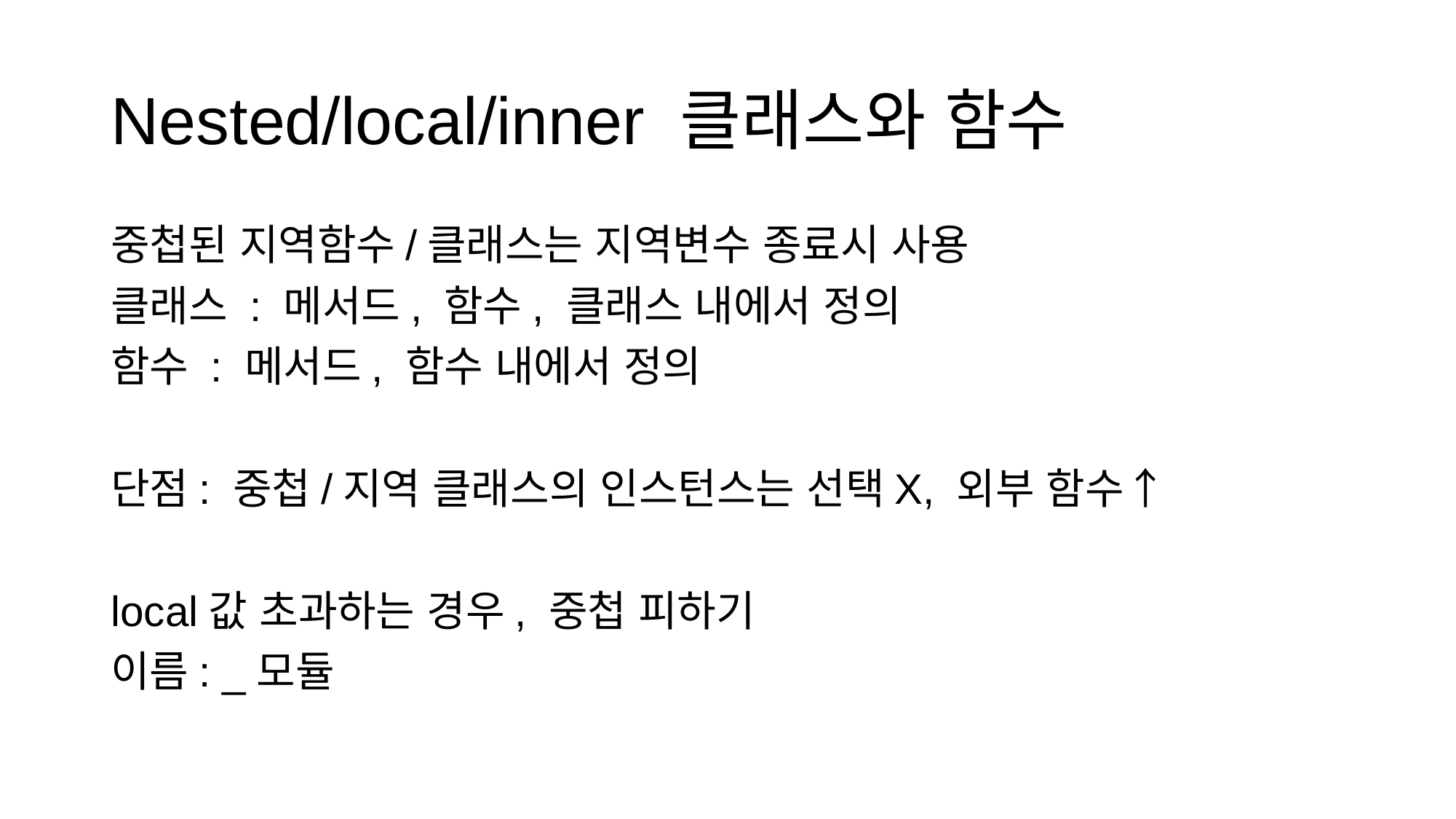

# Nested/local/inner 클래스와 함수
중첩된 지역함수/클래스는 지역변수 종료시 사용
클래스 : 메서드, 함수, 클래스 내에서 정의
함수 : 메서드, 함수 내에서 정의

단점: 중첩/지역 클래스의 인스턴스는 선택X, 외부 함수↑

local값 초과하는 경우, 중첩 피하기
이름: _모듈